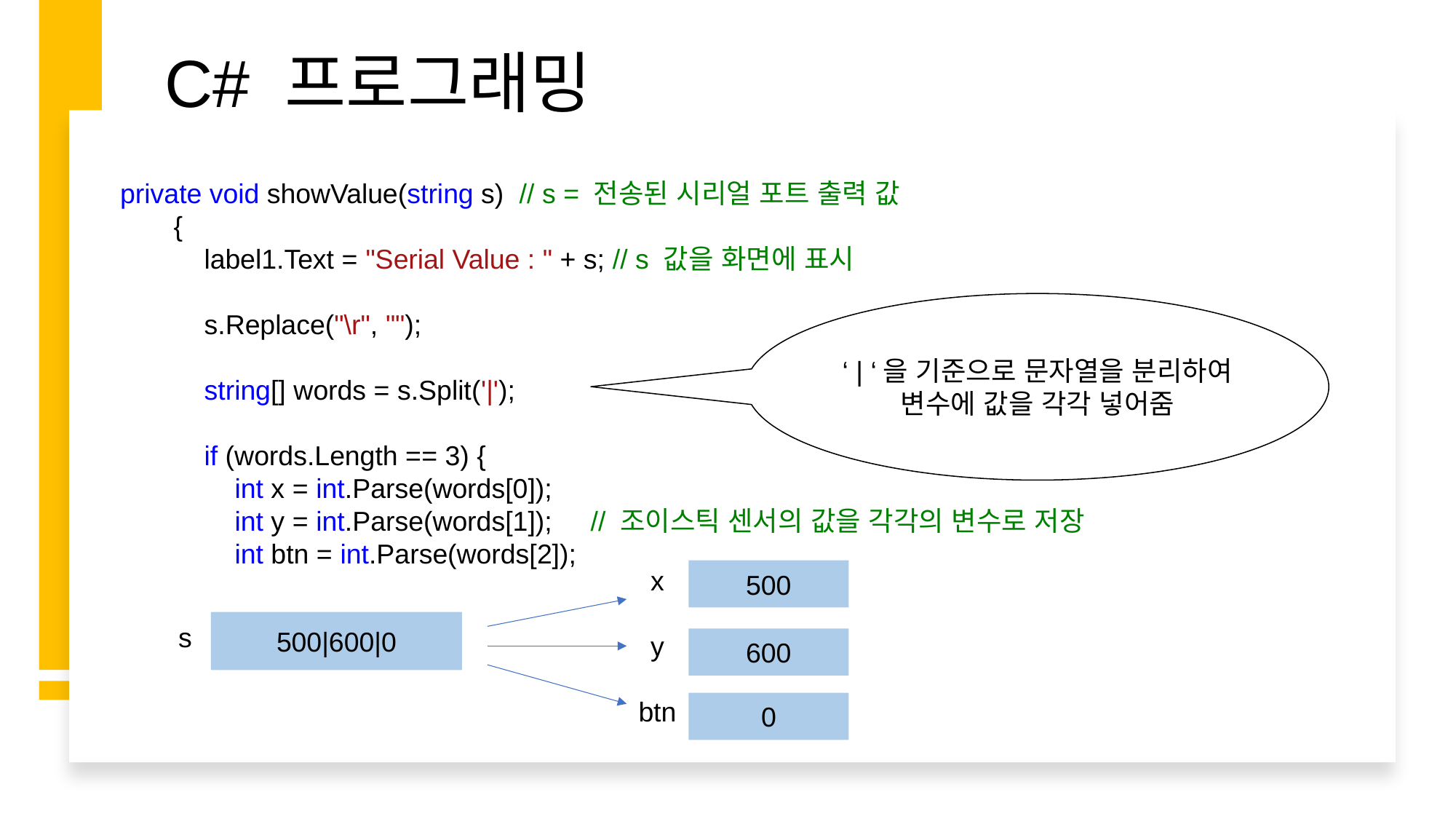

# C# 프로그래밍

 private void showValue(string s)  // s = 전송된 시리얼 포트 출력 값
        {
            label1.Text = "Serial Value : " + s; // s 값을 화면에 표시

            s.Replace("\r", "");

            string[] words = s.Split('|');

            if (words.Length == 3) {
                int x = int.Parse(words[0]);
                int y = int.Parse(words[1]);     // 조이스틱 센서의 값을 각각의 변수로 저장
                int btn = int.Parse(words[2]);
‘ | ‘을 기준으로 문자열을 분리하여 변수에 값을 각각 넣어줌

x

y

btn
500
500|600|0
s
600
0